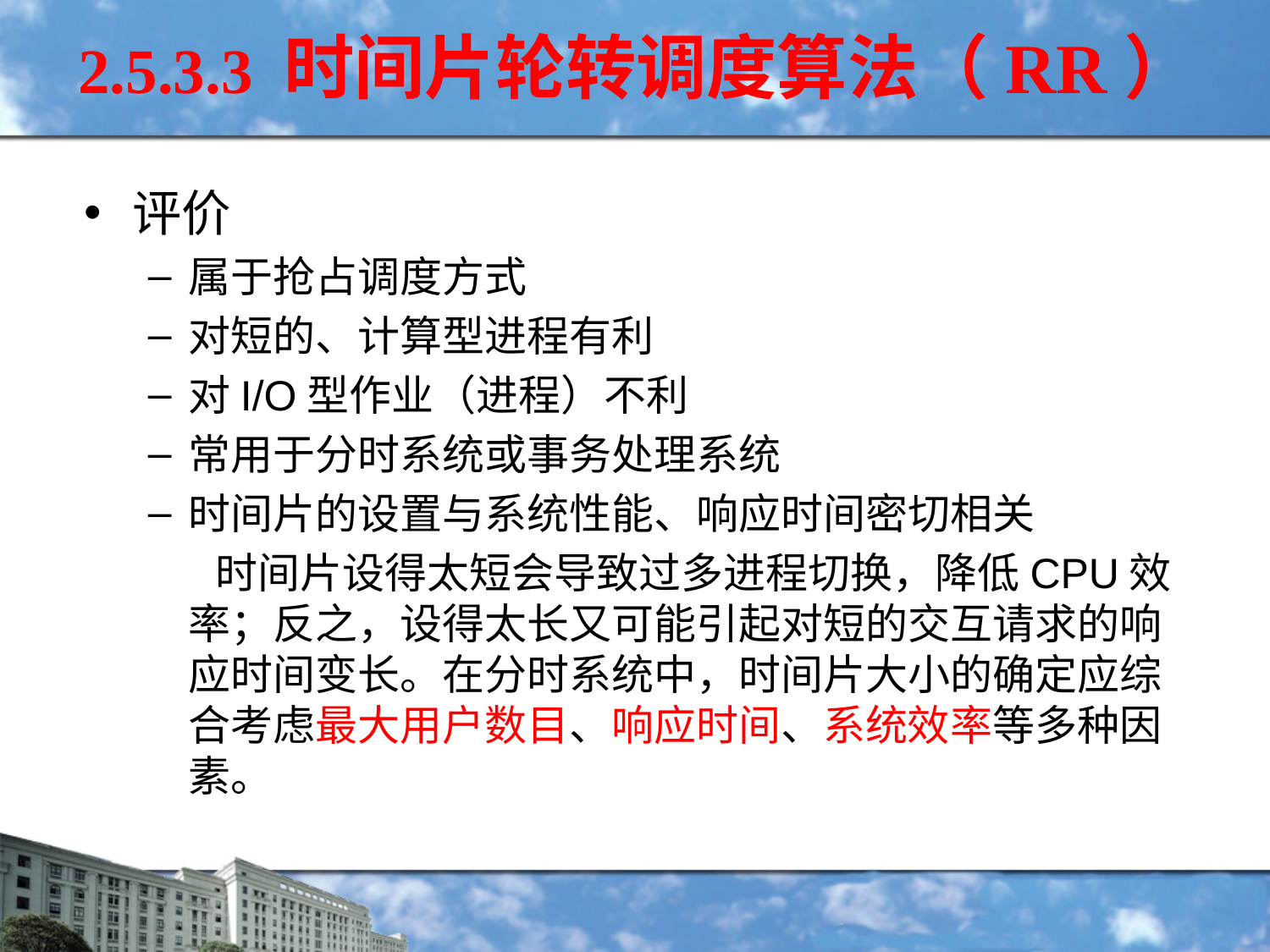

2.5.3.3 时间片轮转调度算法（RR）
评价
属于抢占调度方式
对短的、计算型进程有利
对I/O型作业（进程）不利
常用于分时系统或事务处理系统
时间片的设置与系统性能、响应时间密切相关
      时间片设得太短会导致过多进程切换，降低CPU效率；反之，设得太长又可能引起对短的交互请求的响应时间变长。在分时系统中，时间片大小的确定应综合考虑最大用户数目、响应时间、系统效率等多种因素。